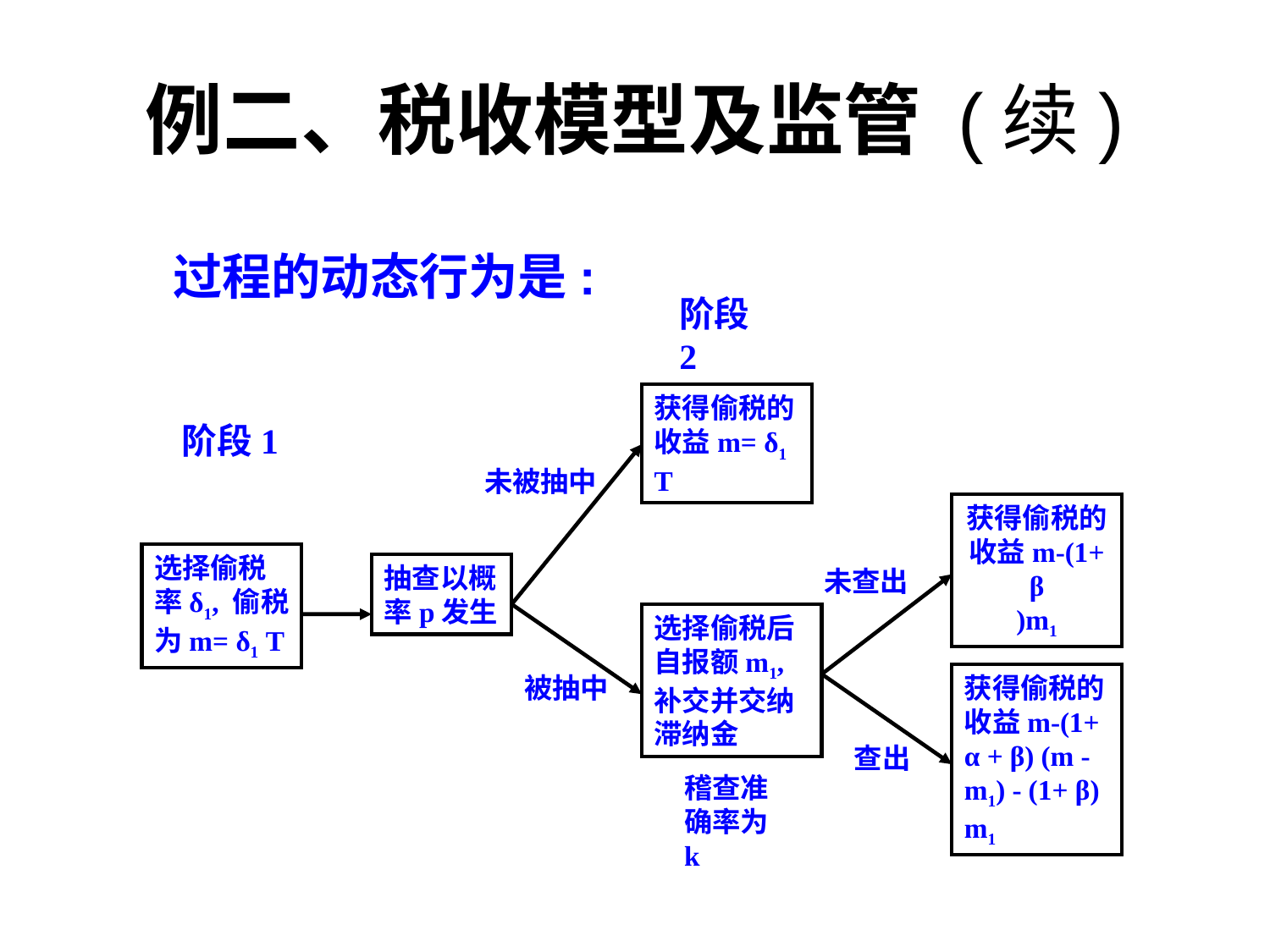

# 例二、税收模型及监管 (续)
 过程的动态行为是:
阶段2
获得偷税的收益m= δ1 T
阶段1

未被抽中
获得偷税的收益m-(1+ β
)m1
选择偷税率δ1, 偷税为m= δ1 T
抽查以概率p发生
未查出

选择偷税后自报额m1,补交并交纳滞纳金

被抽中
获得偷税的收益m-(1+ α + β) (m - m1) - (1+ β) m1

查出
稽查准确率为k